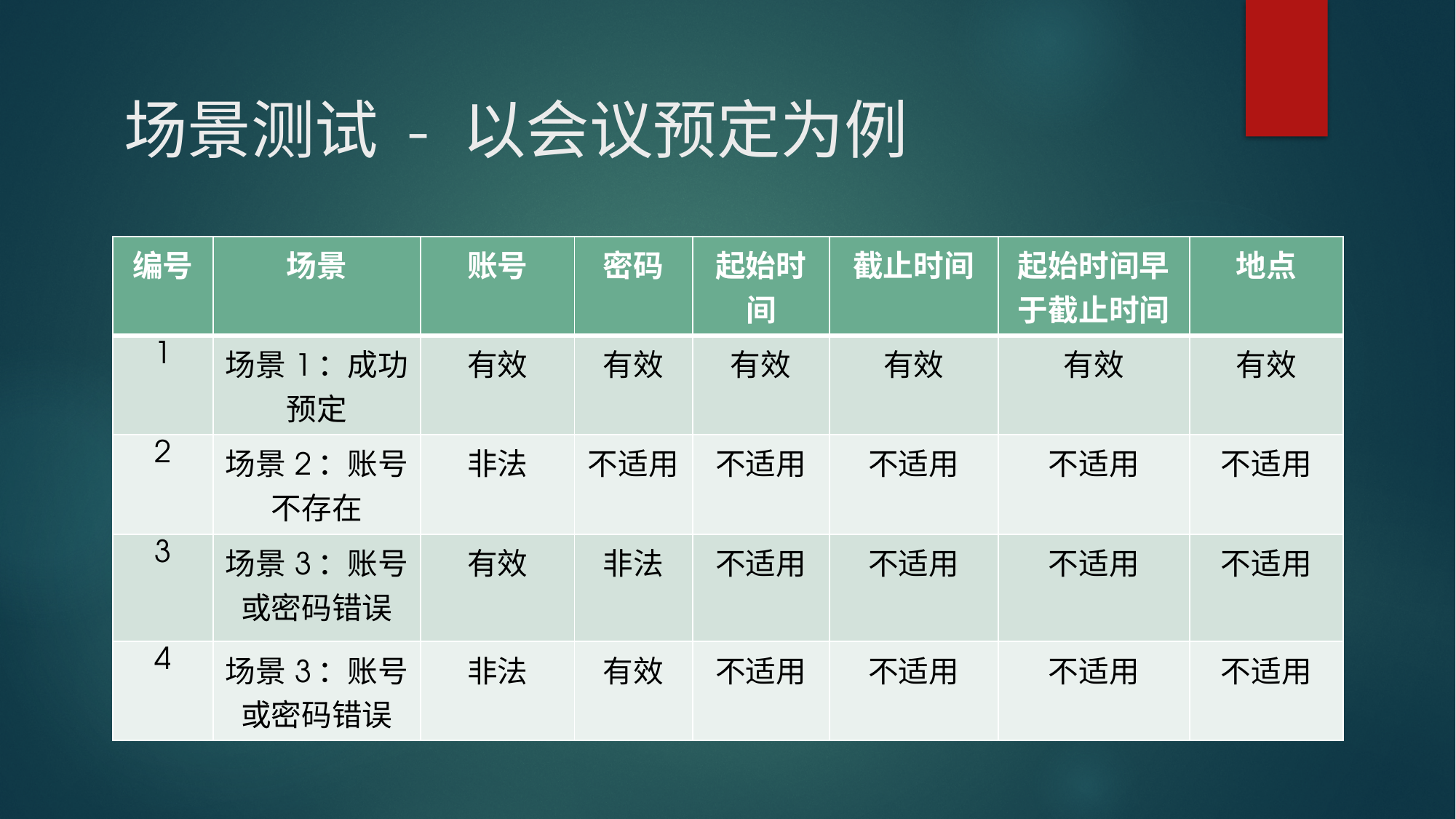

# 场景测试 - 以会议预定为例
| 编号 | 场景 | 账号 | 密码 | 起始时间 | 截止时间 | 起始时间早于截止时间 | 地点 |
| --- | --- | --- | --- | --- | --- | --- | --- |
| 1 | 场景1：成功预定 | 有效 | 有效 | 有效 | 有效 | 有效 | 有效 |
| 2 | 场景2：账号不存在 | 非法 | 不适用 | 不适用 | 不适用 | 不适用 | 不适用 |
| 3 | 场景3：账号或密码错误 | 有效 | 非法 | 不适用 | 不适用 | 不适用 | 不适用 |
| 4 | 场景3：账号或密码错误 | 非法 | 有效 | 不适用 | 不适用 | 不适用 | 不适用 |